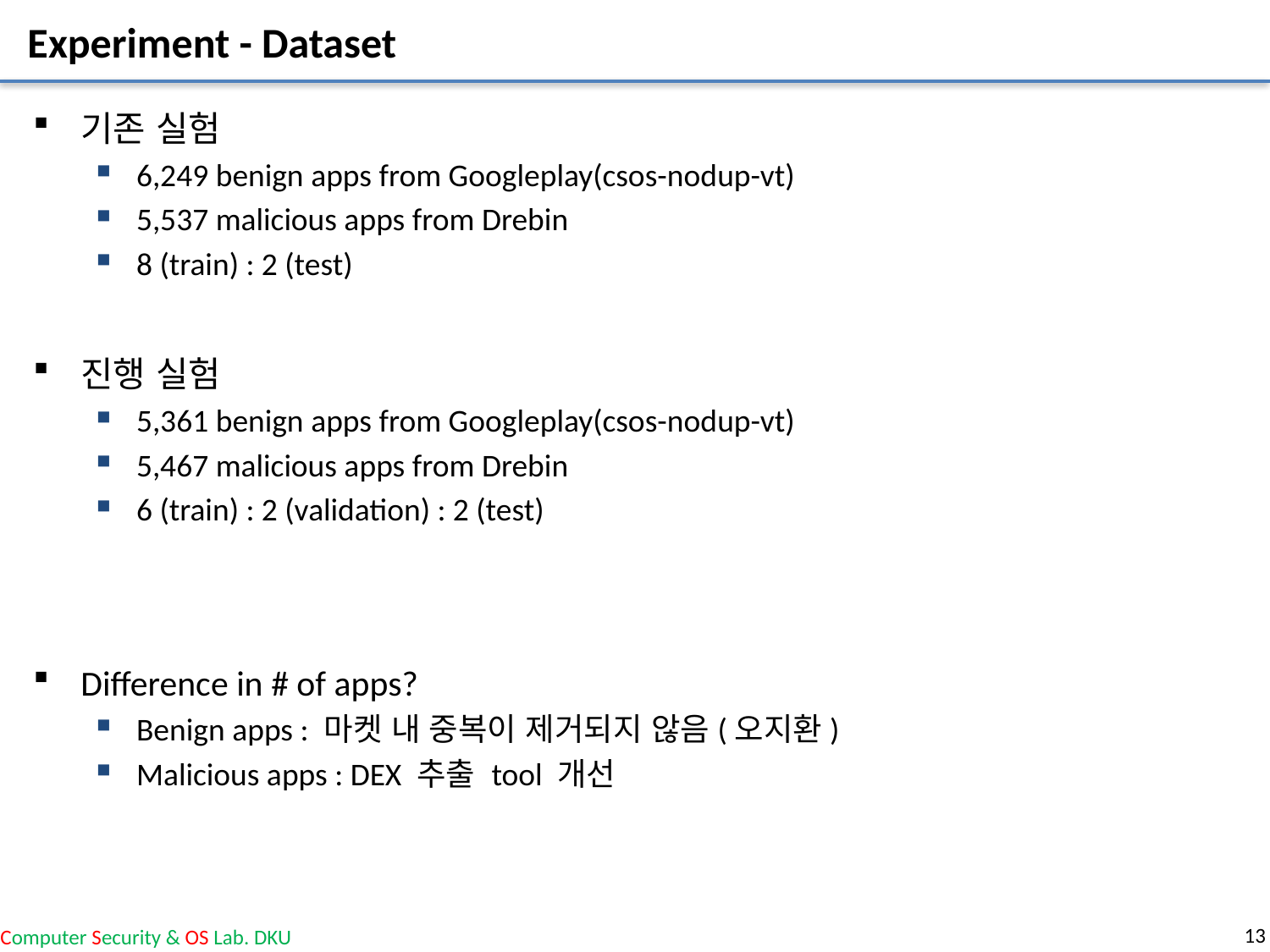

# Experiment - Dataset
기존 실험
6,249 benign apps from Googleplay(csos-nodup-vt)
5,537 malicious apps from Drebin
8 (train) : 2 (test)

진행 실험
5,361 benign apps from Googleplay(csos-nodup-vt)
5,467 malicious apps from Drebin
6 (train) : 2 (validation) : 2 (test)

Difference in # of apps?
Benign apps : 마켓 내 중복이 제거되지 않음(오지환)
Malicious apps : DEX 추출 tool 개선
13